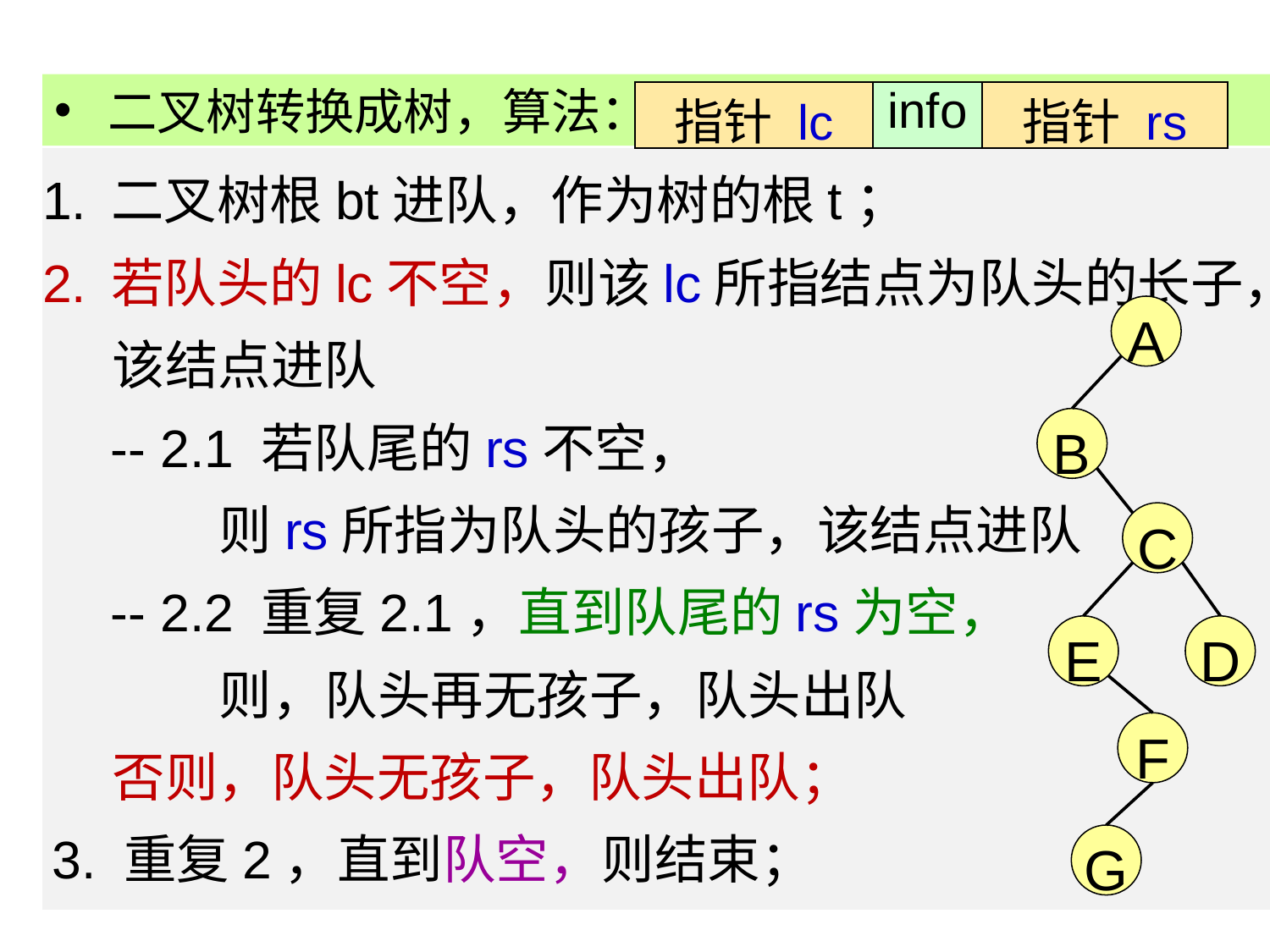

二叉树转换成树，算法：
| 指针 lc | info | 指针 rs |
| --- | --- | --- |
 二叉树根bt进队，作为树的根t；
 若队头的lc不空，则该lc所指结点为队头的长子，
    该结点进队
    -- 2.1 若队尾的rs不空，
             则rs所指为队头的孩子，该结点进队
    -- 2.2 重复2.1，直到队尾的rs为空，
             则，队头再无孩子，队头出队
    否则，队头无孩子，队头出队；
3. 重复2，直到队空，则结束；

A
B
C
E
D
F
G